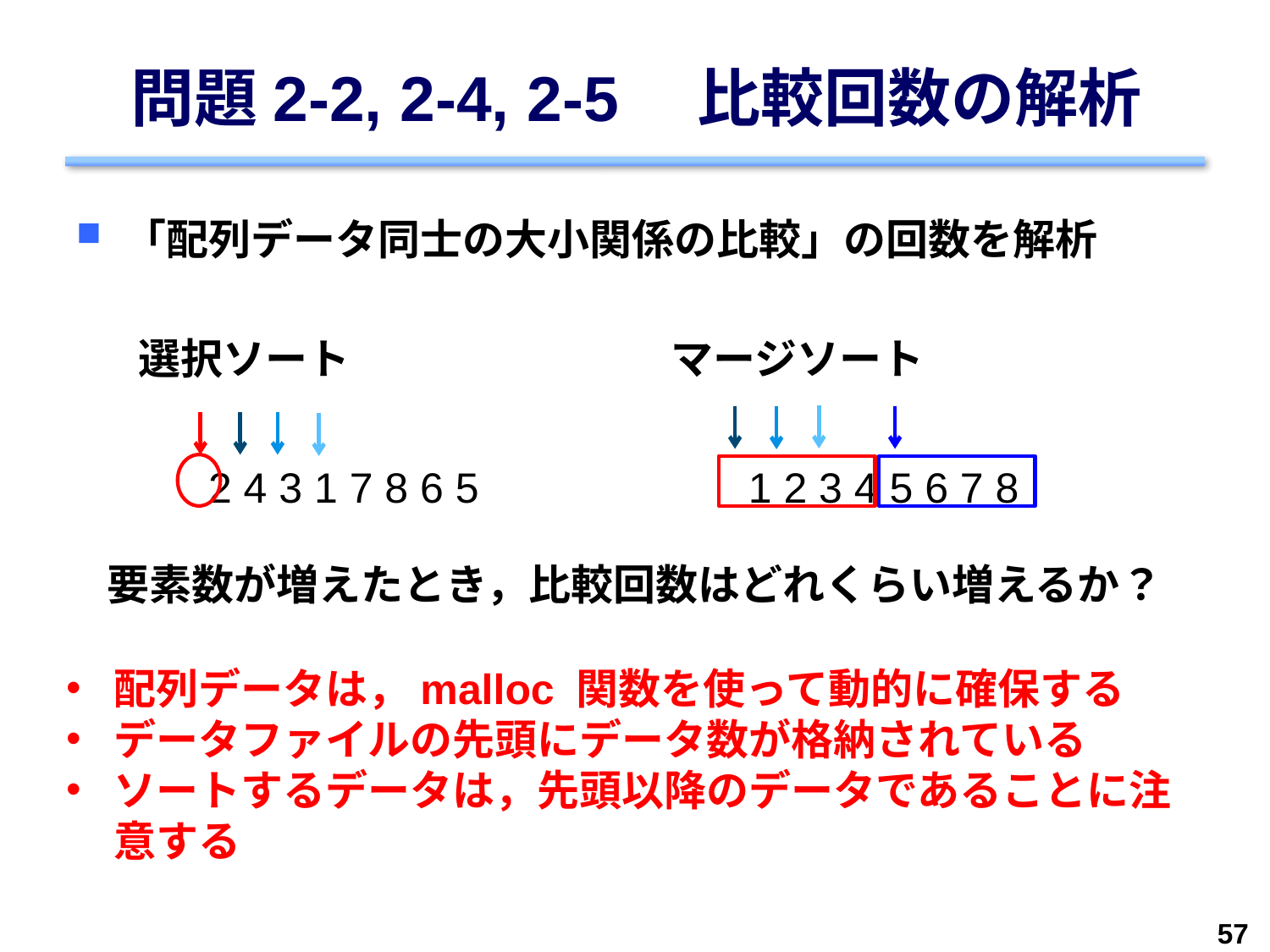

# 問題2-2, 2-4, 2-5　比較回数の解析
「配列データ同士の大小関係の比較」の回数を解析
選択ソート
マージソート

1 2 3 4 5 6 7 8
2 4 3 1 7 8 6 5

要素数が増えたとき，比較回数はどれくらい増えるか？
配列データは，malloc 関数を使って動的に確保する
データファイルの先頭にデータ数が格納されている
ソートするデータは，先頭以降のデータであることに注意する
57